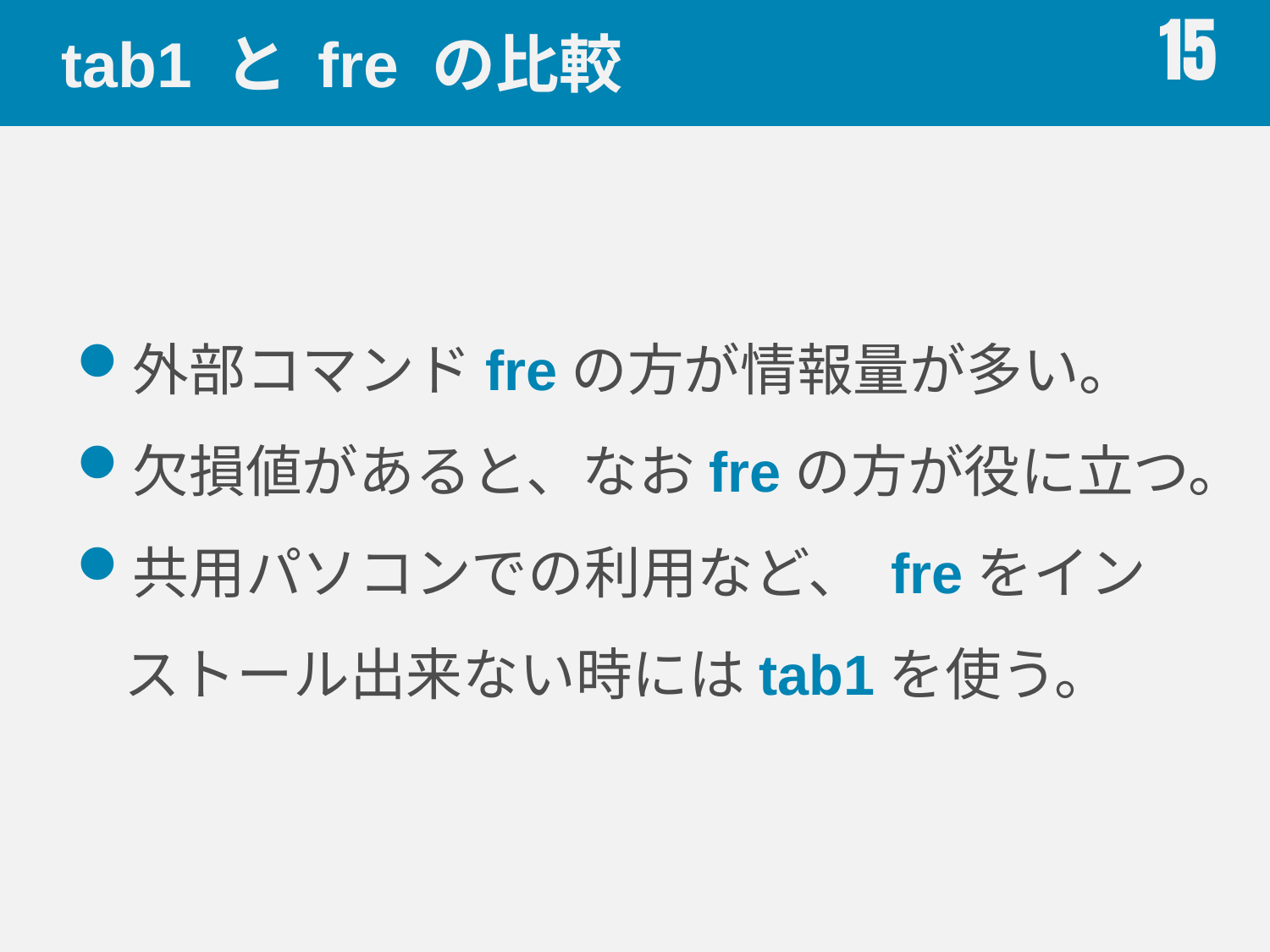

# tab1 と fre の比較
 15
外部コマンドfreの方が情報量が多い。
欠損値があると、なおfreの方が役に立つ。
共用パソコンでの利用など、 freをインストール出来ない時にはtab1を使う。